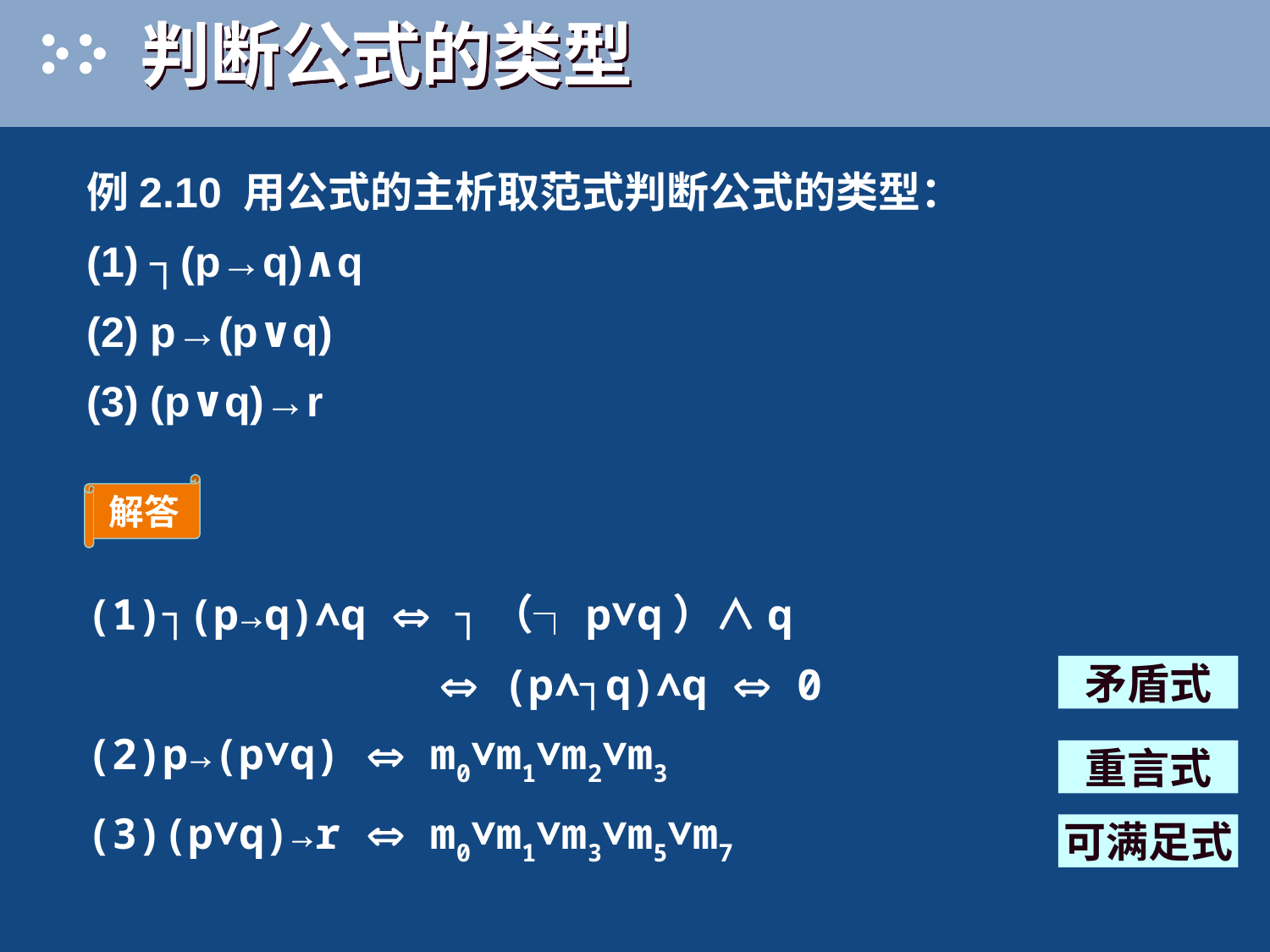

# 判断公式的类型
例2.10 用公式的主析取范式判断公式的类型：
(1) ┐(p→q)∧q
(2) p→(p∨q)
(3) (p∨q)→r
解答
(1)┐(p→q)∧q ⇔ ┐（┐p∨q）∧q
			  ⇔ (p∧┐q)∧q ⇔ 0
(2)p→(p∨q) ⇔ m0∨m1∨m2∨m3
(3)(p∨q)→r ⇔ m0∨m1∨m3∨m5∨m7
矛盾式
重言式
可满足式